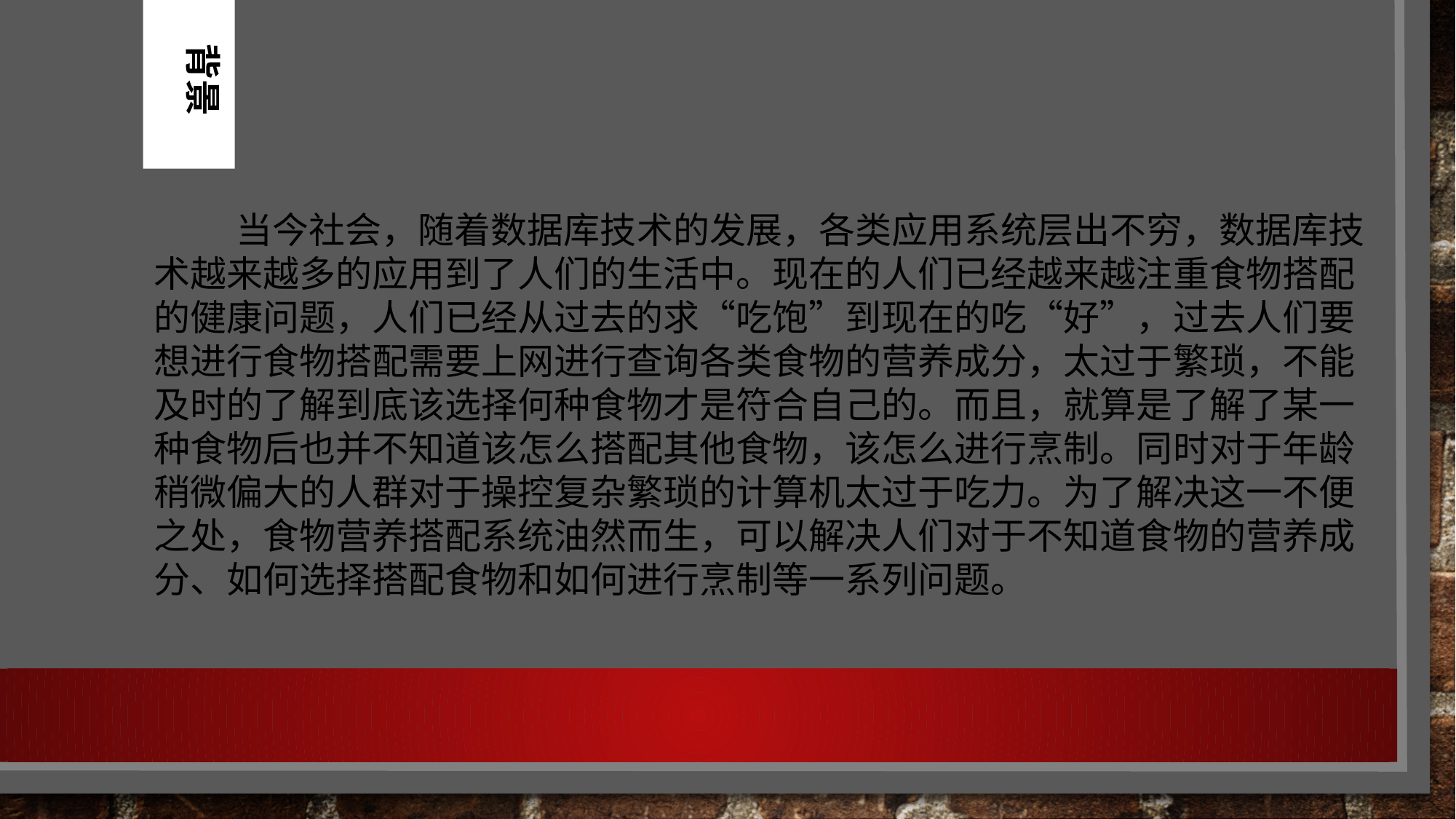

背景
         当今社会，随着数据库技术的发展，各类应用系统层出不穷，数据库技术越来越多的应用到了人们的生活中。现在的人们已经越来越注重食物搭配的健康问题，人们已经从过去的求“吃饱”到现在的吃“好”，过去人们要想进行食物搭配需要上网进行查询各类食物的营养成分，太过于繁琐，不能及时的了解到底该选择何种食物才是符合自己的。而且，就算是了解了某一种食物后也并不知道该怎么搭配其他食物，该怎么进行烹制。同时对于年龄稍微偏大的人群对于操控复杂繁琐的计算机太过于吃力。为了解决这一不便之处，食物营养搭配系统油然而生，可以解决人们对于不知道食物的营养成分、如何选择搭配食物和如何进行烹制等一系列问题。